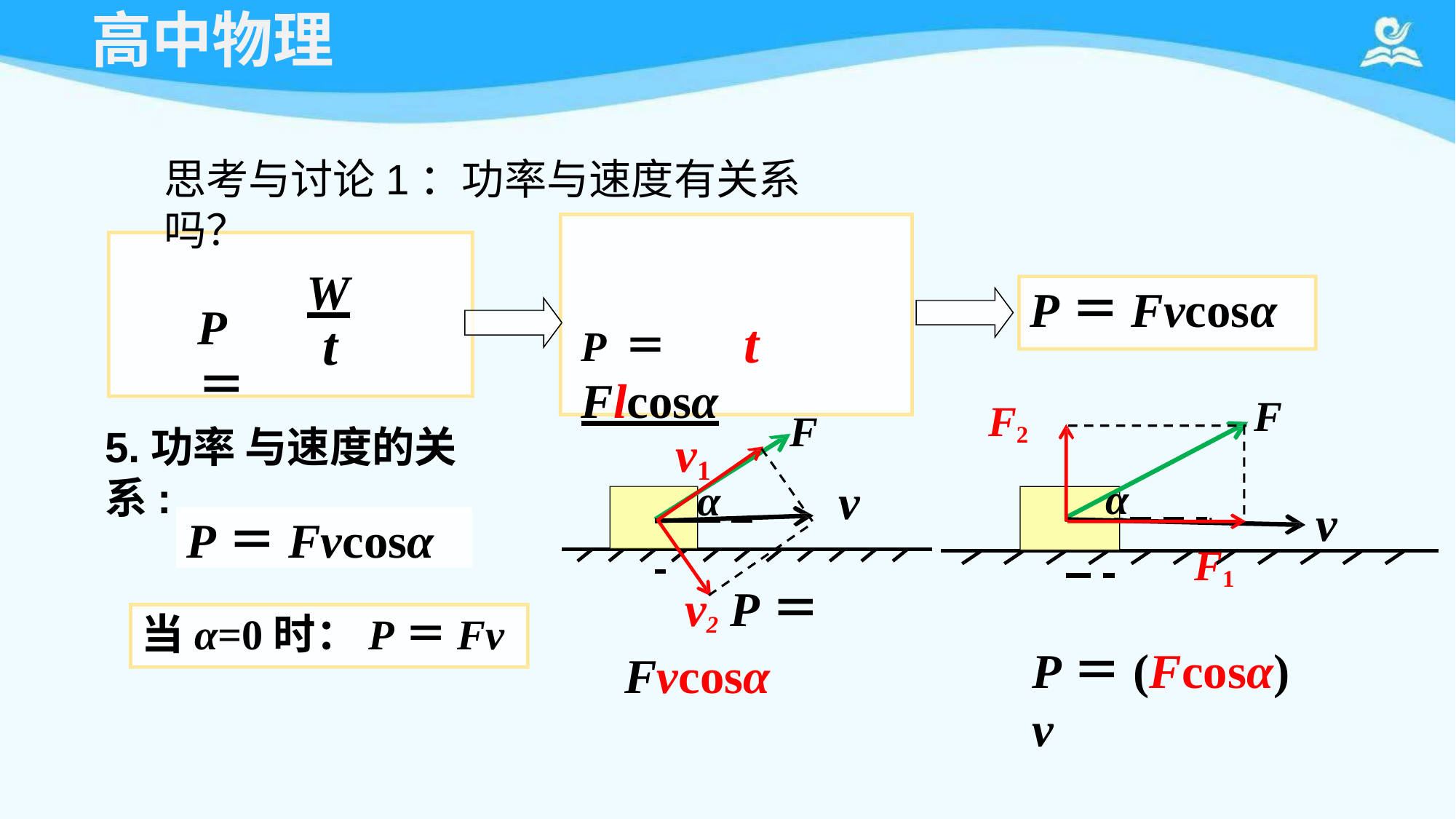

# 高中物理
思考与讨论1：功率与速度有关系吗？

P＝ Flcosα
W
t

P＝Fvcosα

P＝

t
F
F2
F
5.功率 与速度的关系:

v

1

v

α
    α

v

P＝Fvcosα

F1

v2  P＝Fvcosα

当α=0时：P＝Fv
P＝(Fcosα) v